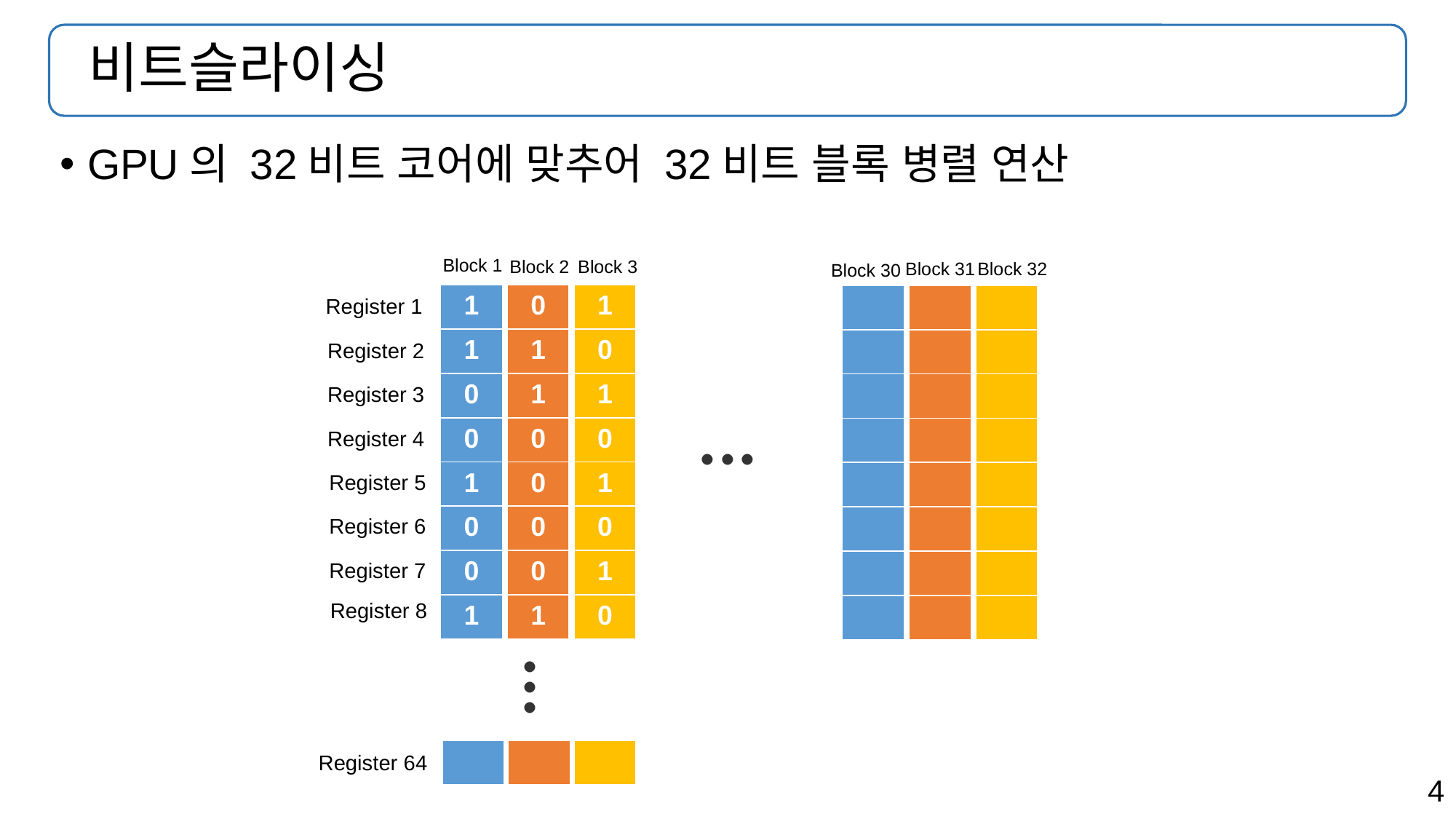

# 비트슬라이싱
GPU의 32비트 코어에 맞추어 32비트 블록 병렬 연산
Block 1
Block 2
Block 3
Block 31
Block 32
Block 30
| 1 |
| --- |
| 1 |
| 0 |
| 0 |
| 1 |
| 0 |
| 0 |
| 1 |
| 0 |
| --- |
| 1 |
| 1 |
| 0 |
| 0 |
| 0 |
| 0 |
| 1 |
| 1 |
| --- |
| 0 |
| 1 |
| 0 |
| 1 |
| 0 |
| 1 |
| 0 |
|  |
| --- |
|  |
|  |
|  |
|  |
|  |
|  |
|  |
|  |
| --- |
|  |
|  |
|  |
|  |
|  |
|  |
|  |
|  |
| --- |
|  |
|  |
|  |
|  |
|  |
|  |
|  |
Register 1
Register 2
Register 3
···
Register 4
Register 5
Register 6
Register 7
Register 8
···
|  |
| --- |
|  |
| --- |
|  |
| --- |
Register 64